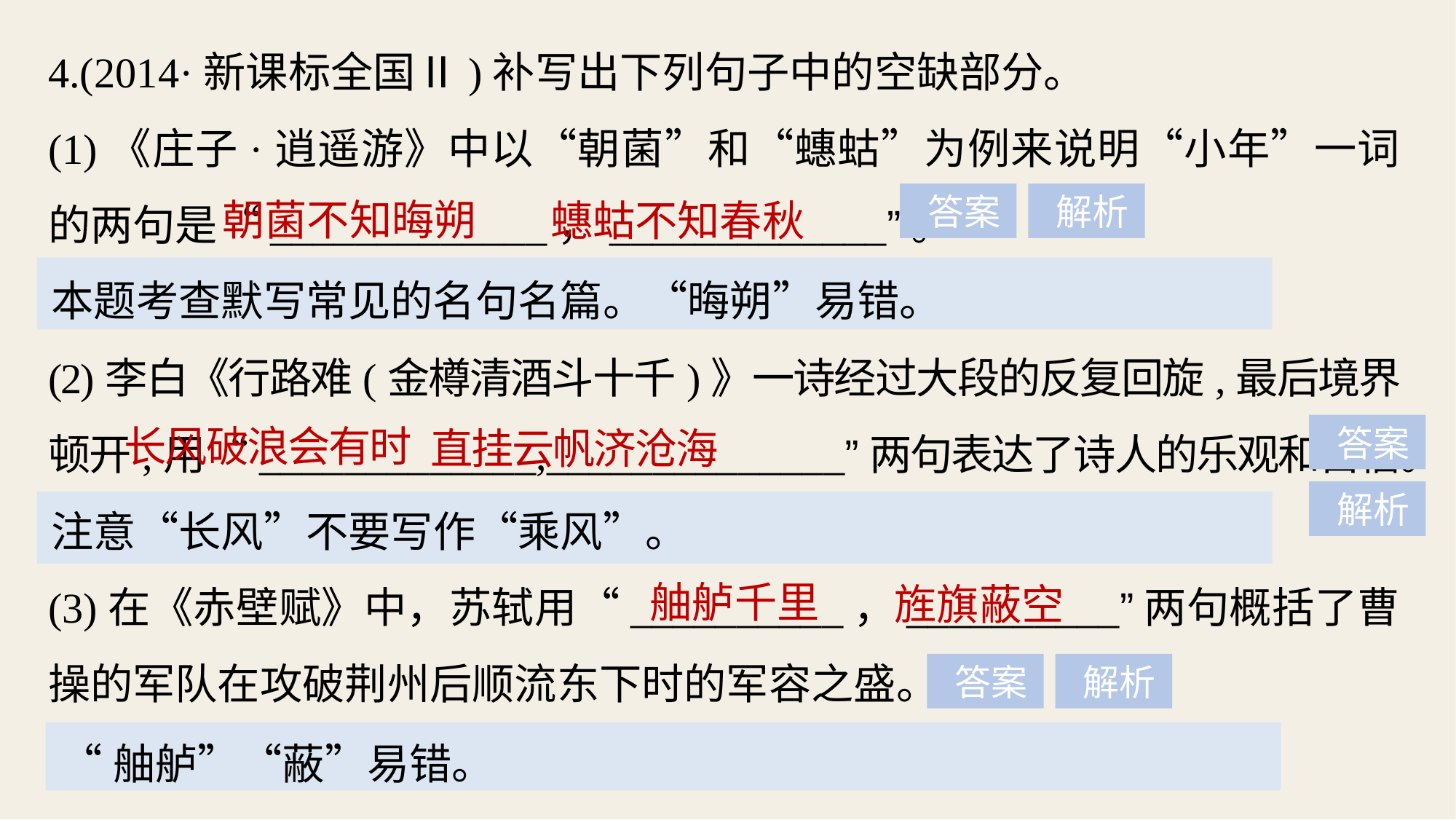

4.(2014·新课标全国Ⅱ)补写出下列句子中的空缺部分。
(1)《庄子·逍遥游》中以“朝菌”和“蟪蛄”为例来说明“小年”一词的两句是“_____________，_____________”。

(2)李白《行路难(金樽清酒斗十千)》一诗经过大段的反复回旋,最后境界顿开,用“_____________,______________”两句表达了诗人的乐观和自信。

(3)在《赤壁赋》中，苏轼用“__________，__________”两句概括了曹操的军队在攻破荆州后顺流东下时的军容之盛。
朝菌不知晦朔
蟪蛄不知春秋
 答案
 解析
本题考查默写常见的名句名篇。“晦朔”易错。

长风破浪会有时
直挂云帆济沧海
 答案
注意“长风”不要写作“乘风”。
 解析

舳舻千里
旌旗蔽空
 答案
 解析
“舳舻”“蔽”易错。